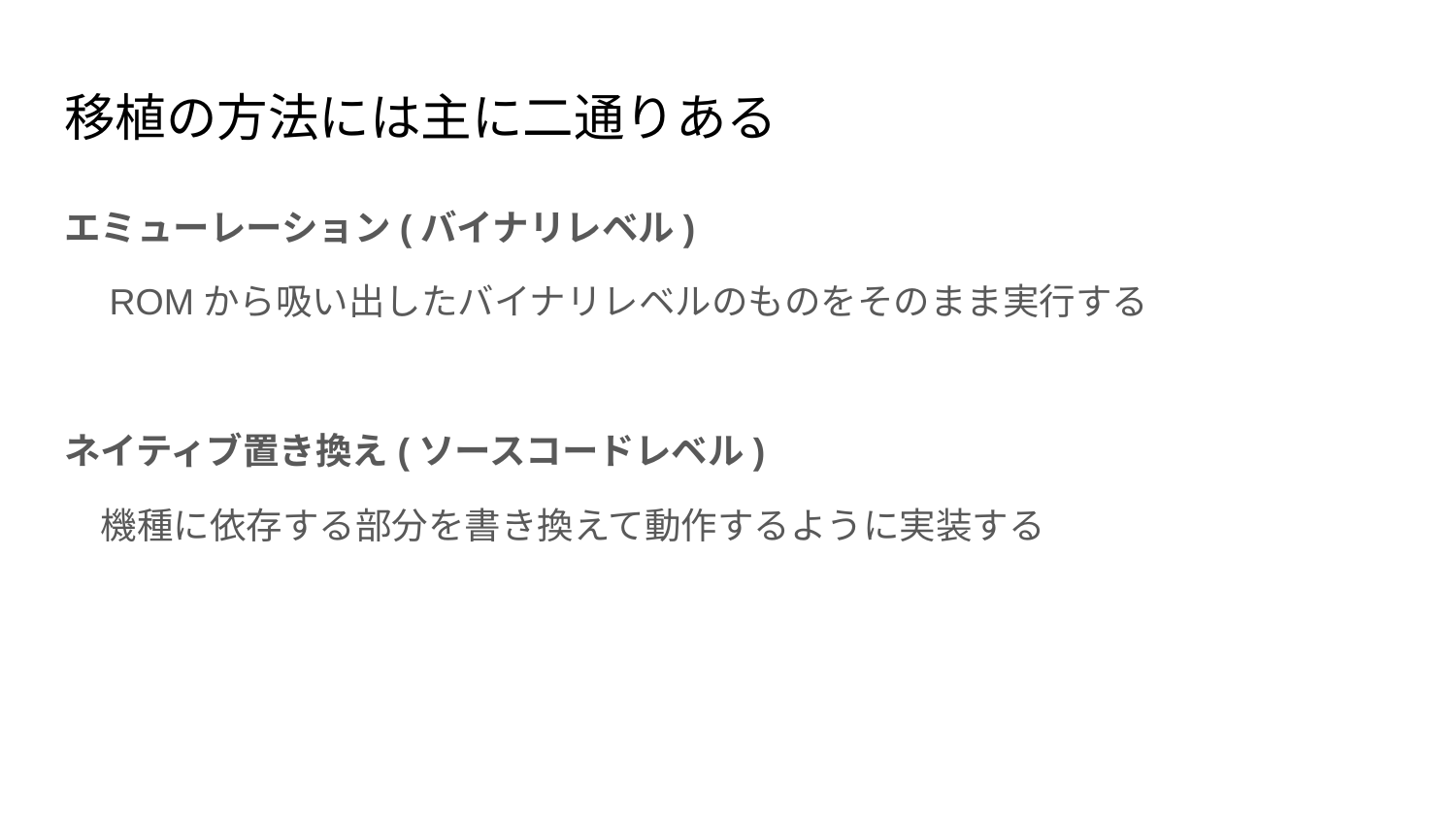

# 移植の方法には主に二通りある
エミューレーション(バイナリレベル)
　ROMから吸い出したバイナリレベルのものをそのまま実行する

ネイティブ置き換え(ソースコードレベル)
　機種に依存する部分を書き換えて動作するように実装する